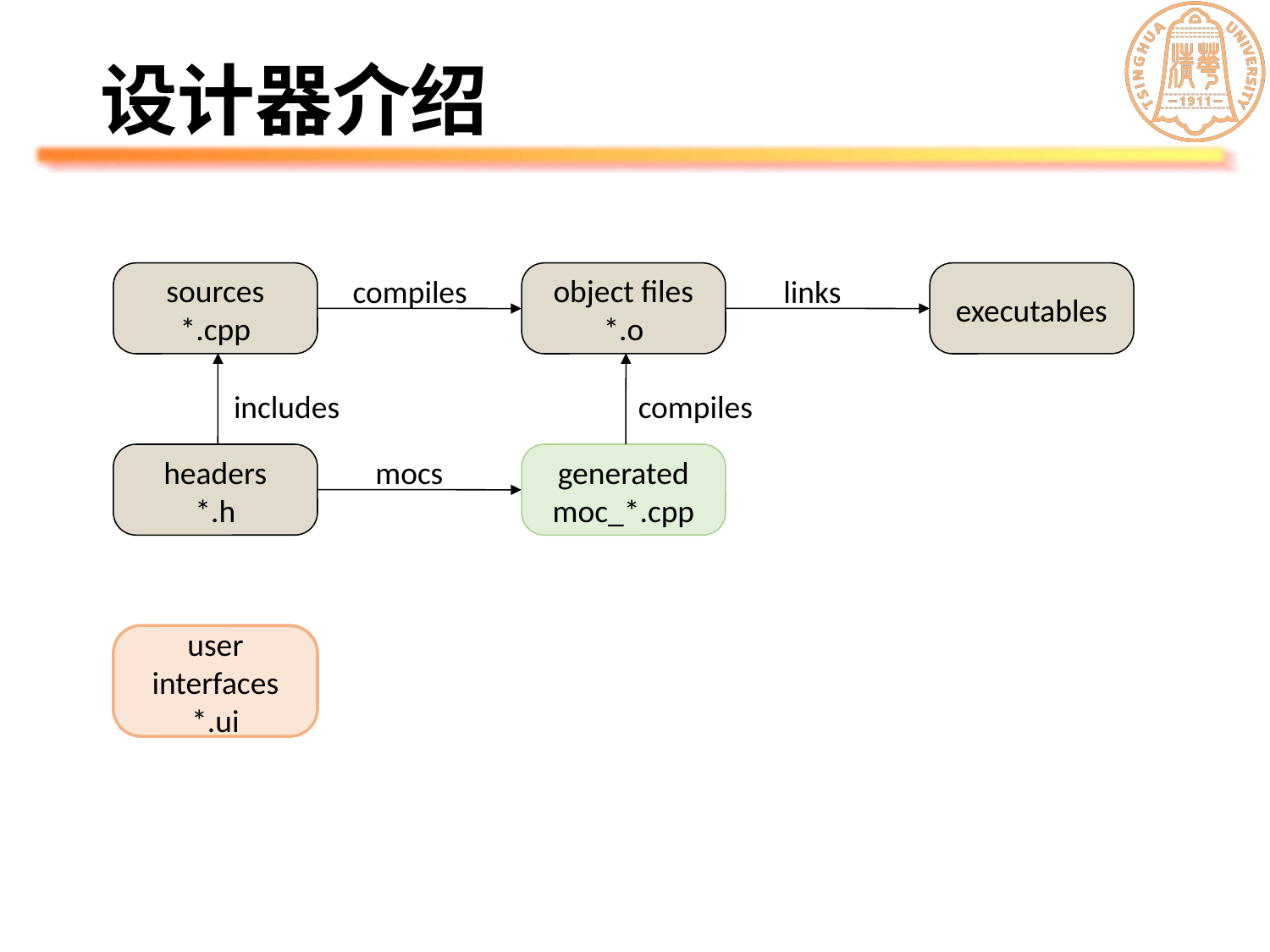

# 设计器介绍
sources
*.cpp
compiles
links

includes
compiles
mocs

object files
*.o
executables
headers
*.h
generated
moc_*.cpp
user interfaces
*.ui